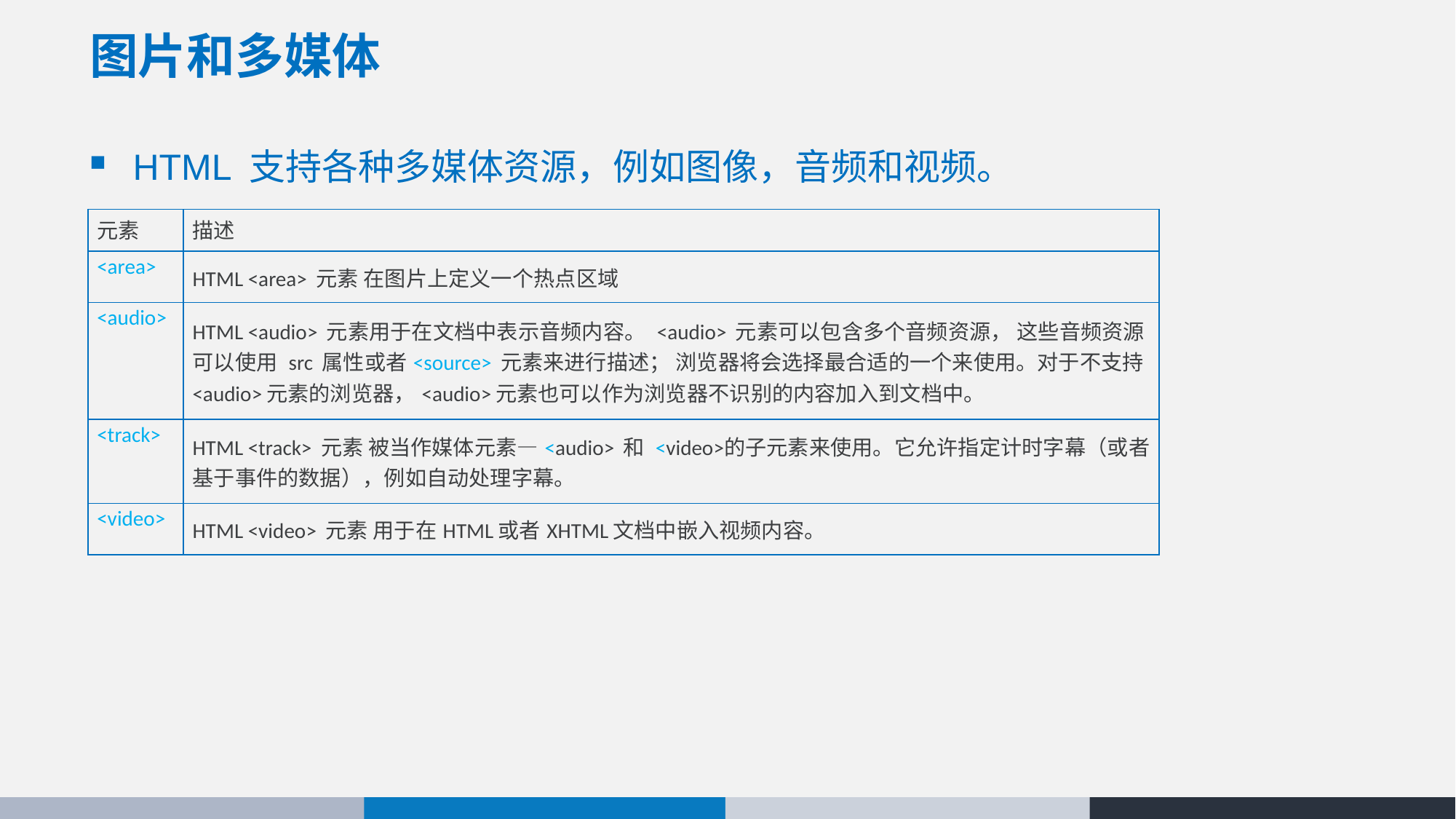

# 图片和多媒体
HTML 支持各种多媒体资源，例如图像，音频和视频。
| 元素 | 描述 |
| --- | --- |
| <area> | HTML <area> 元素 在图片上定义一个热点区域 |
| <audio> | HTML <audio> 元素用于在文档中表示音频内容。 <audio> 元素可以包含多个音频资源， 这些音频资源可以使用 src 属性或者<source> 元素来进行描述； 浏览器将会选择最合适的一个来使用。对于不支持<audio>元素的浏览器，<audio>元素也可以作为浏览器不识别的内容加入到文档中。 |
| <track> | HTML <track> 元素 被当作媒体元素—<audio> 和 <video>的子元素来使用。它允许指定计时字幕（或者基于事件的数据），例如自动处理字幕。 |
| <video> | HTML <video> 元素 用于在HTML或者XHTML文档中嵌入视频内容。 |